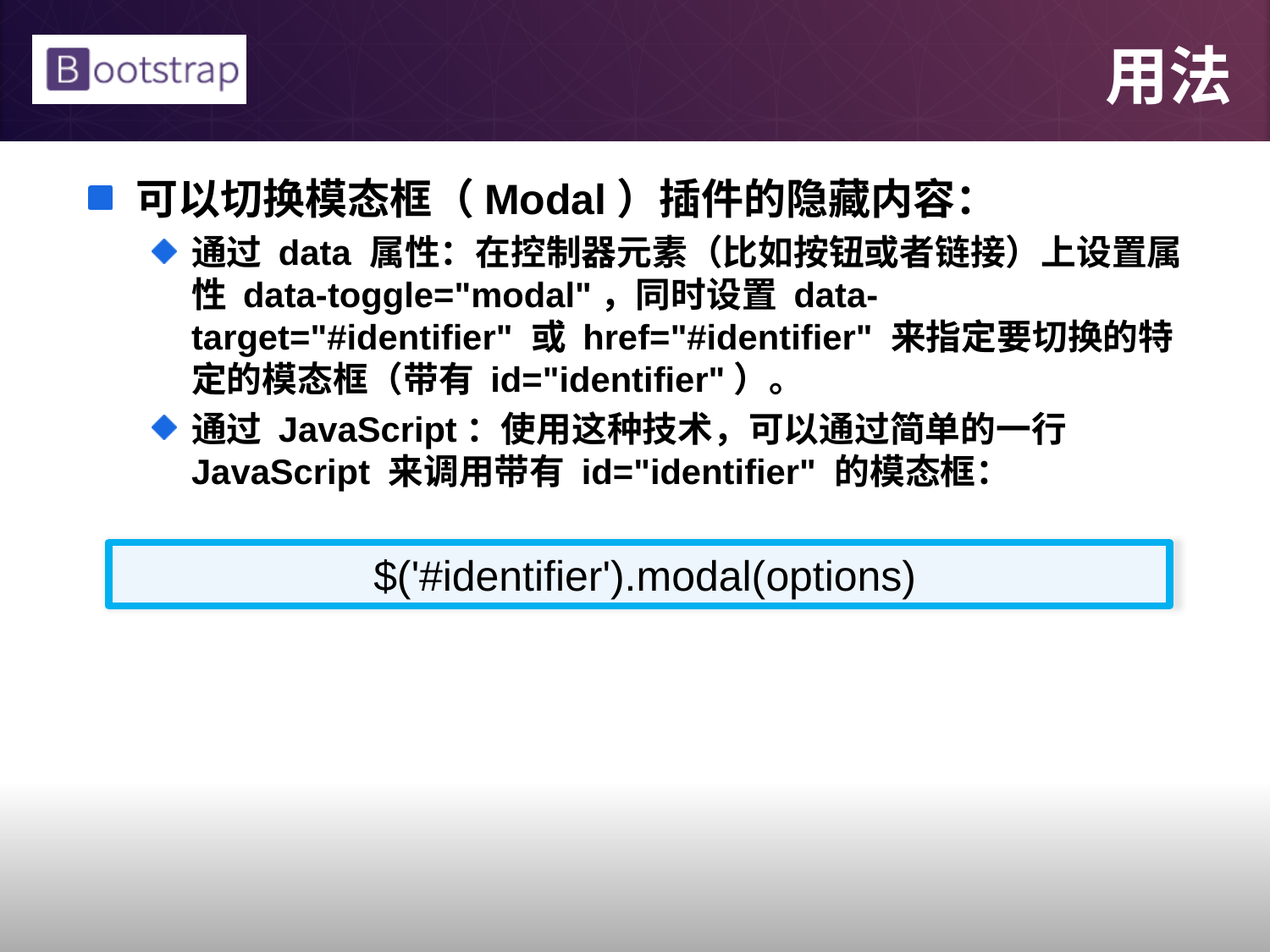

# 用法
可以切换模态框（Modal）插件的隐藏内容：
通过 data 属性：在控制器元素（比如按钮或者链接）上设置属性 data-toggle="modal"，同时设置 data-target="#identifier" 或 href="#identifier" 来指定要切换的特定的模态框（带有 id="identifier"）。
通过 JavaScript：使用这种技术，可以通过简单的一行 JavaScript 来调用带有 id="identifier" 的模态框：

 $('#identifier').modal(options)